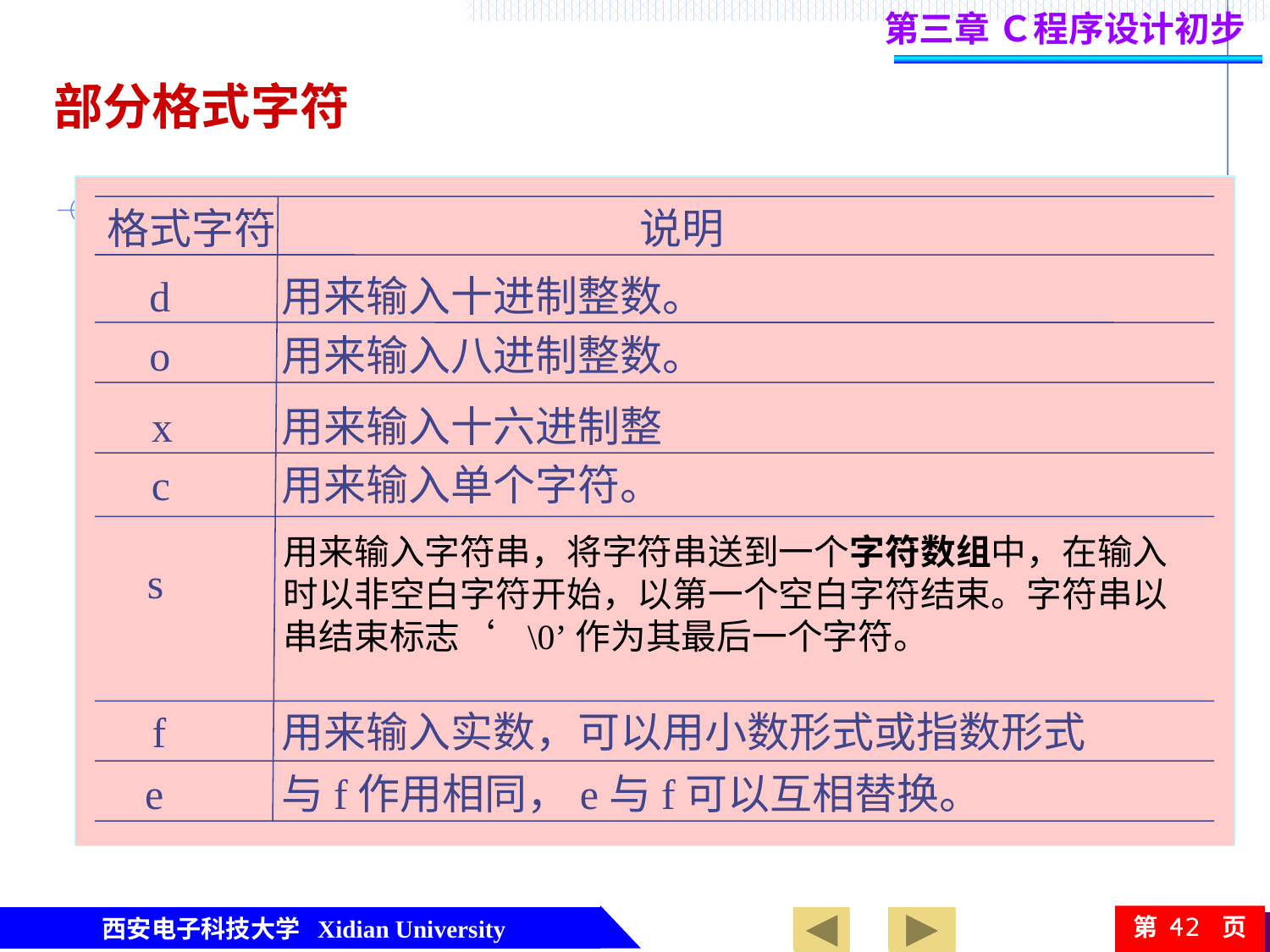

第三章 Ｃ程序设计初步

部分格式字符

格式字符
说明

d
用来输入十进制整数。

o
用来输入八进制整数。

x
用来输入十六进制整数。
c
用来输入单个字符。

用来输入字符串，将字符串送到一个字符数组中，在输入时以非空白字符开始，以第一个空白字符结束。字符串以串结束标志‘   \0’作为其最后一个字符。
s
f
用来输入实数，可以用小数形式或指数形式输入。

e
与f作用相同，e与f可以互相替换。